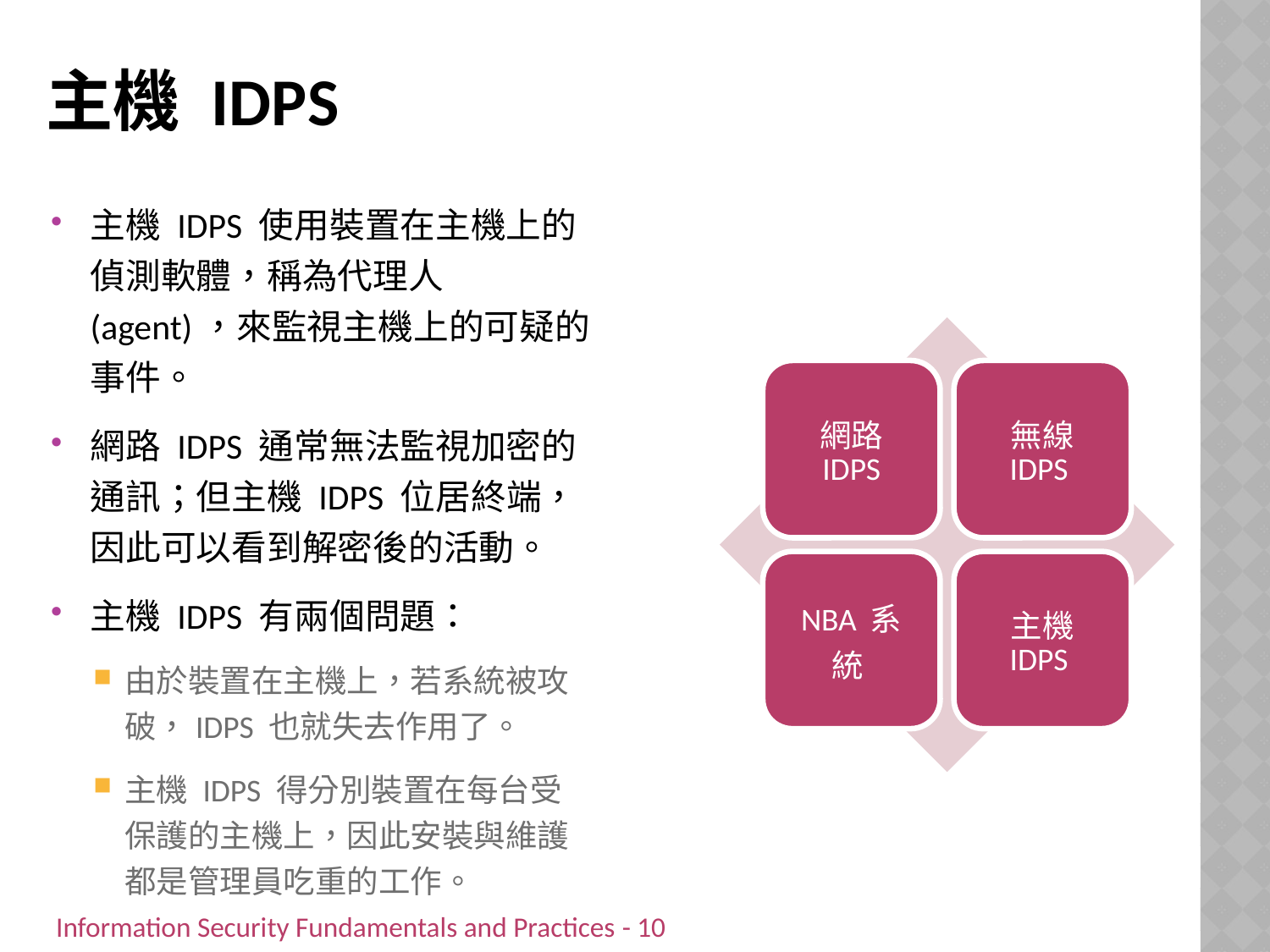

# 主機 IDPS
主機 IDPS 使用裝置在主機上的偵測軟體，稱為代理人 (agent)，來監視主機上的可疑的事件。
網路 IDPS 通常無法監視加密的通訊；但主機 IDPS 位居終端，因此可以看到解密後的活動。
主機 IDPS 有兩個問題：
由於裝置在主機上，若系統被攻破，IDPS 也就失去作用了。
主機 IDPS 得分別裝置在每台受保護的主機上，因此安裝與維護都是管理員吃重的工作。
網路 IDPS
無線 IDPS
NBA 系統
主機 IDPS